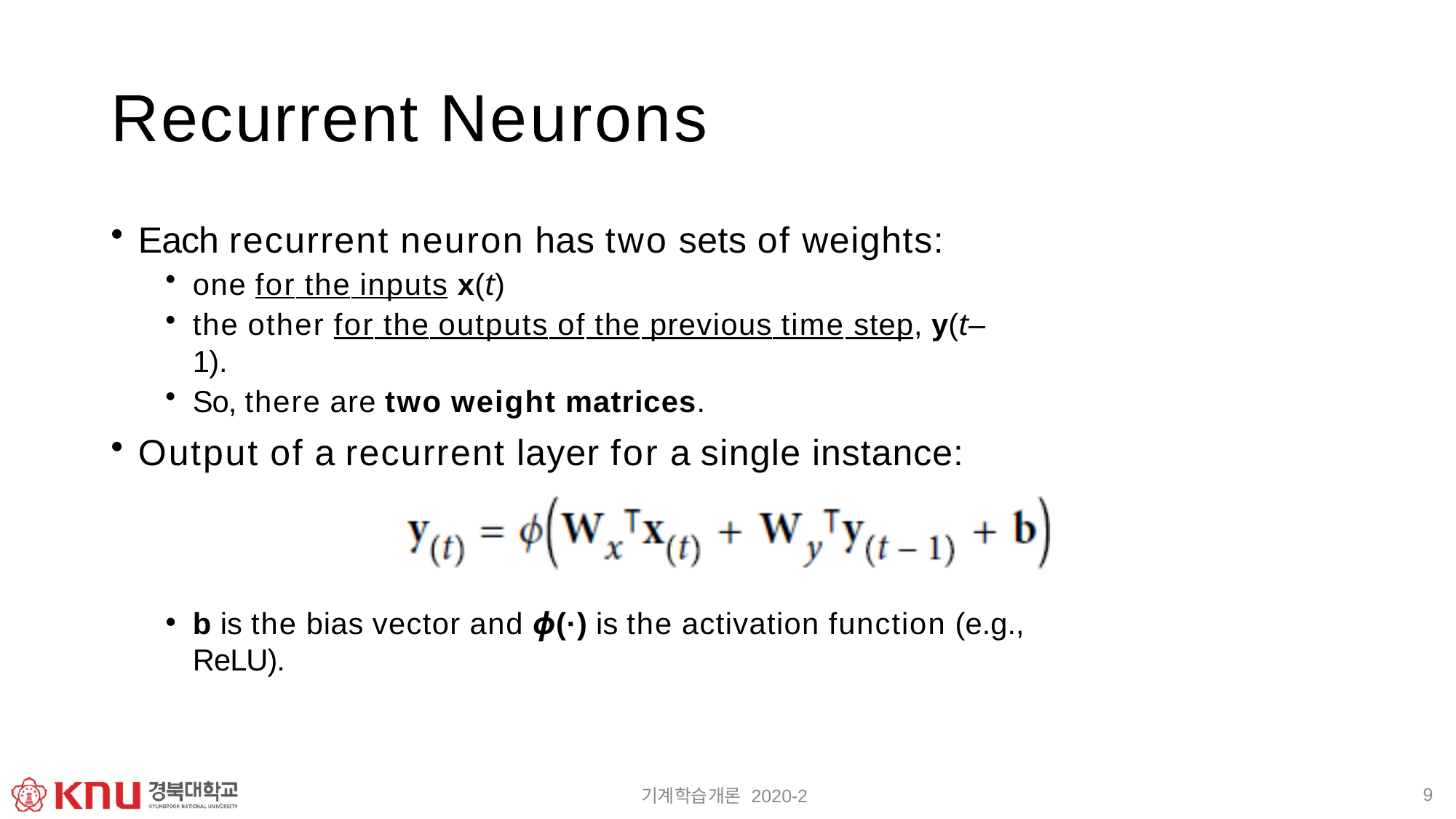

# Recurrent Neurons
Each recurrent neuron has two sets of weights:
one for the inputs x(t)
the other for the outputs of the previous time step, y(t–1).
So, there are two weight matrices.
Output of a recurrent layer for a single instance:

b is the bias vector and ϕ(·) is the activation function (e.g., ReLU).
9
기계학습개론 2020-2